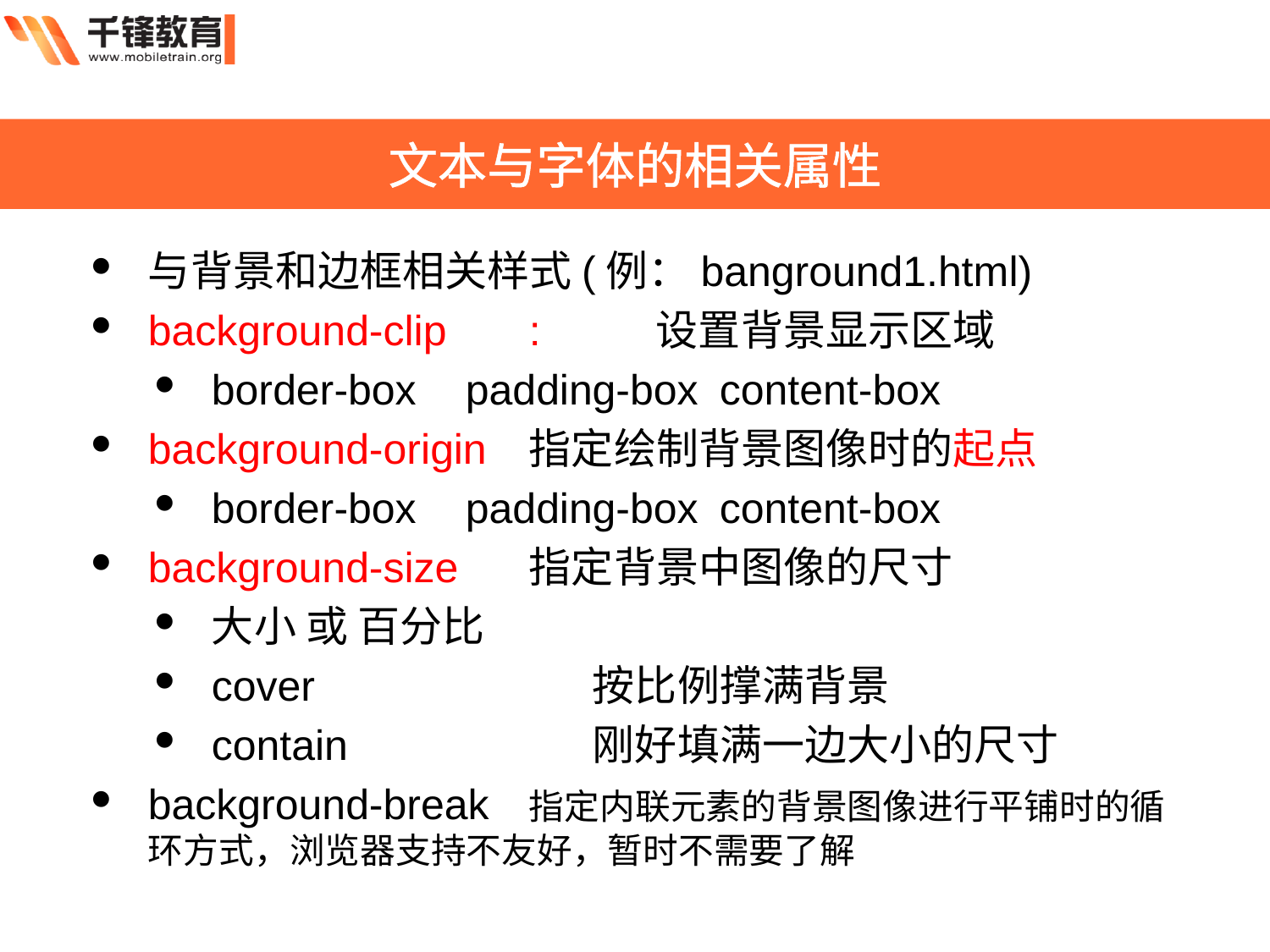

文本与字体的相关属性
与背景和边框相关样式(例：banground1.html)
background-clip	:	设置背景显示区域
border-box	padding-box	content-box
background-origin	指定绘制背景图像时的起点
border-box	padding-box	content-box
background-size	指定背景中图像的尺寸
大小 或 百分比
cover			按比例撑满背景
contain		刚好填满一边大小的尺寸
background-break	指定内联元素的背景图像进行平铺时的循环方式，浏览器支持不友好，暂时不需要了解